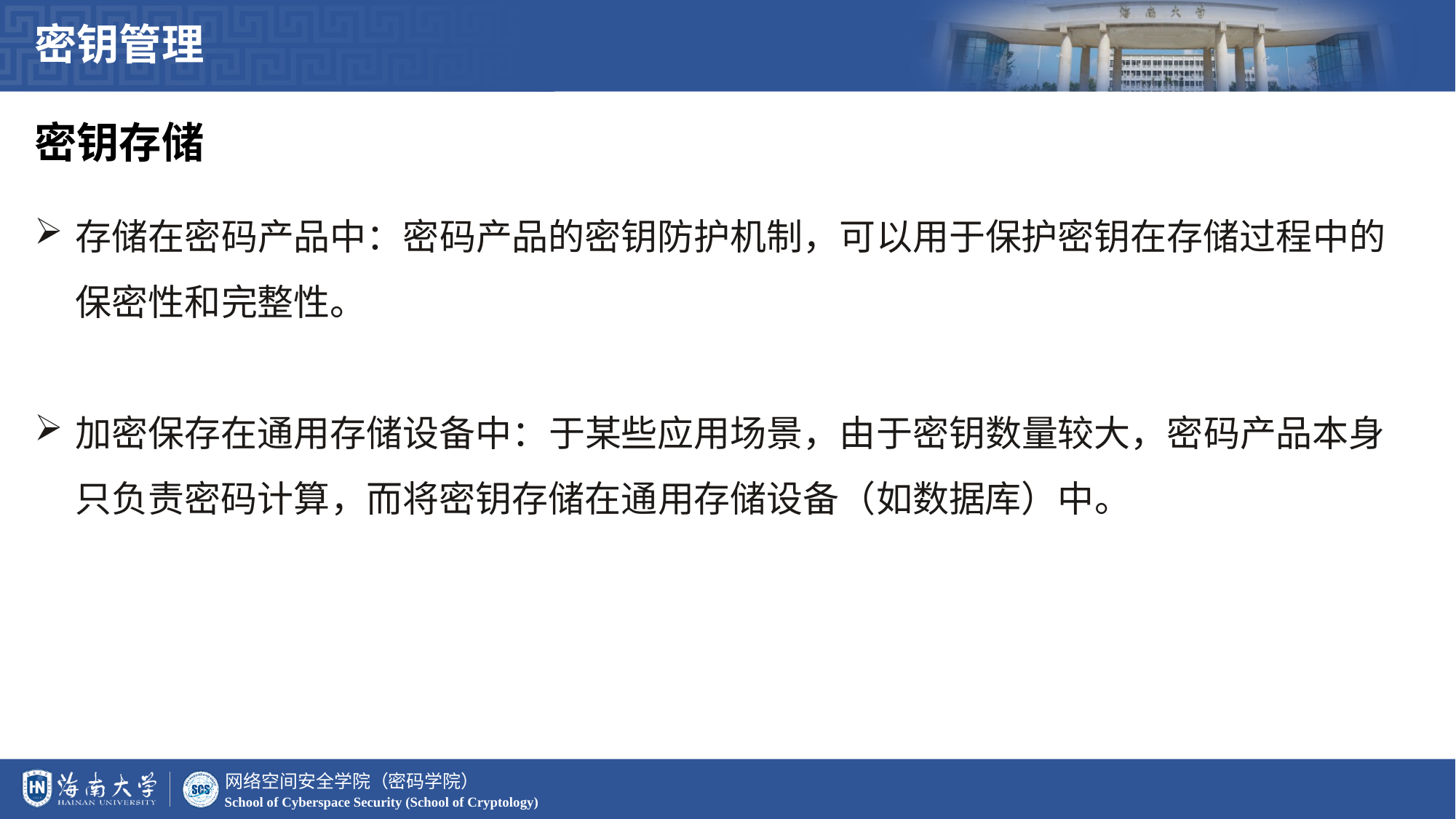

密钥管理
密钥存储
存储在密码产品中：密码产品的密钥防护机制，可以用于保护密钥在存储过程中的保密性和完整性。

加密保存在通用存储设备中：于某些应用场景，由于密钥数量较大，密码产品本身只负责密码计算，而将密钥存储在通用存储设备（如数据库）中。
53